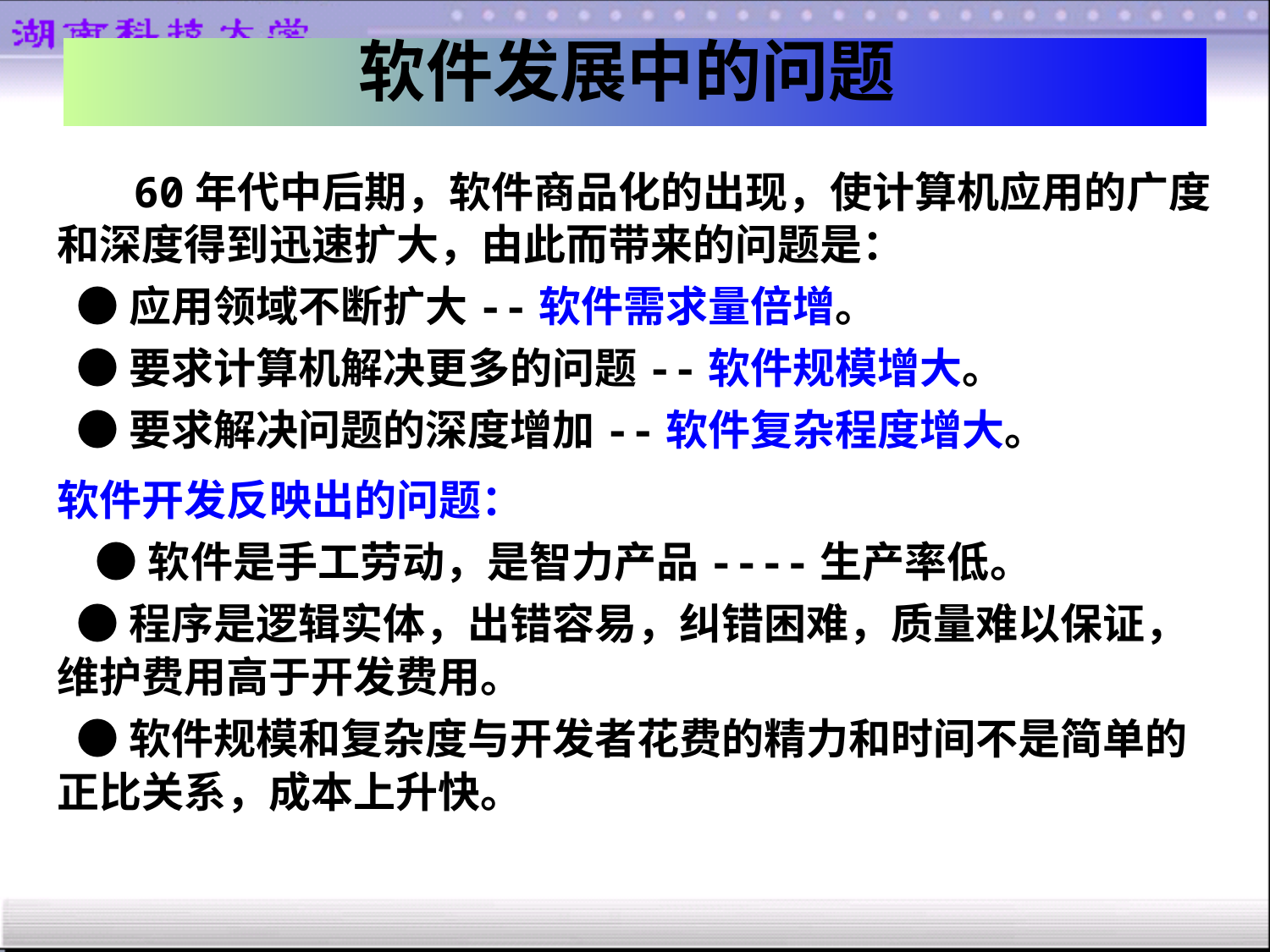

软件发展中的问题
   60年代中后期，软件商品化的出现，使计算机应用的广度和深度得到迅速扩大，由此而带来的问题是：
  ●应用领域不断扩大--软件需求量倍增。
  ●要求计算机解决更多的问题--软件规模增大。
  ●要求解决问题的深度增加--软件复杂程度增大。
软件开发反映出的问题：
    ●软件是手工劳动，是智力产品----生产率低。
  ●程序是逻辑实体，出错容易，纠错困难，质量难以保证，维护费用高于开发费用。
  ●软件规模和复杂度与开发者花费的精力和时间不是简单的正比关系，成本上升快。